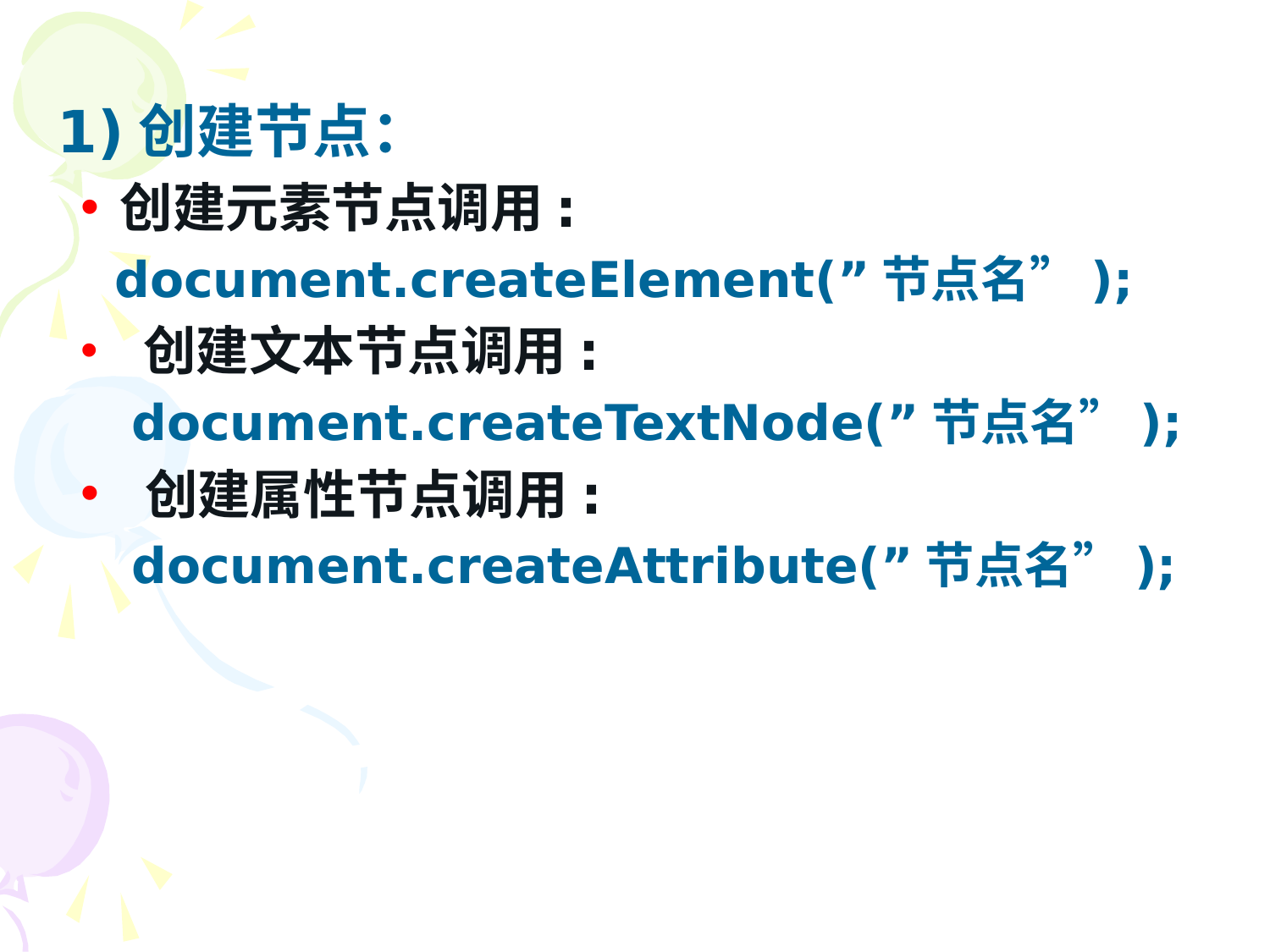

1)创建节点：
创建元素节点调用:
  document.createElement(”节点名”);
 创建文本节点调用:
   document.createTextNode(”节点名”);
 创建属性节点调用:
   document.createAttribute(”节点名”);